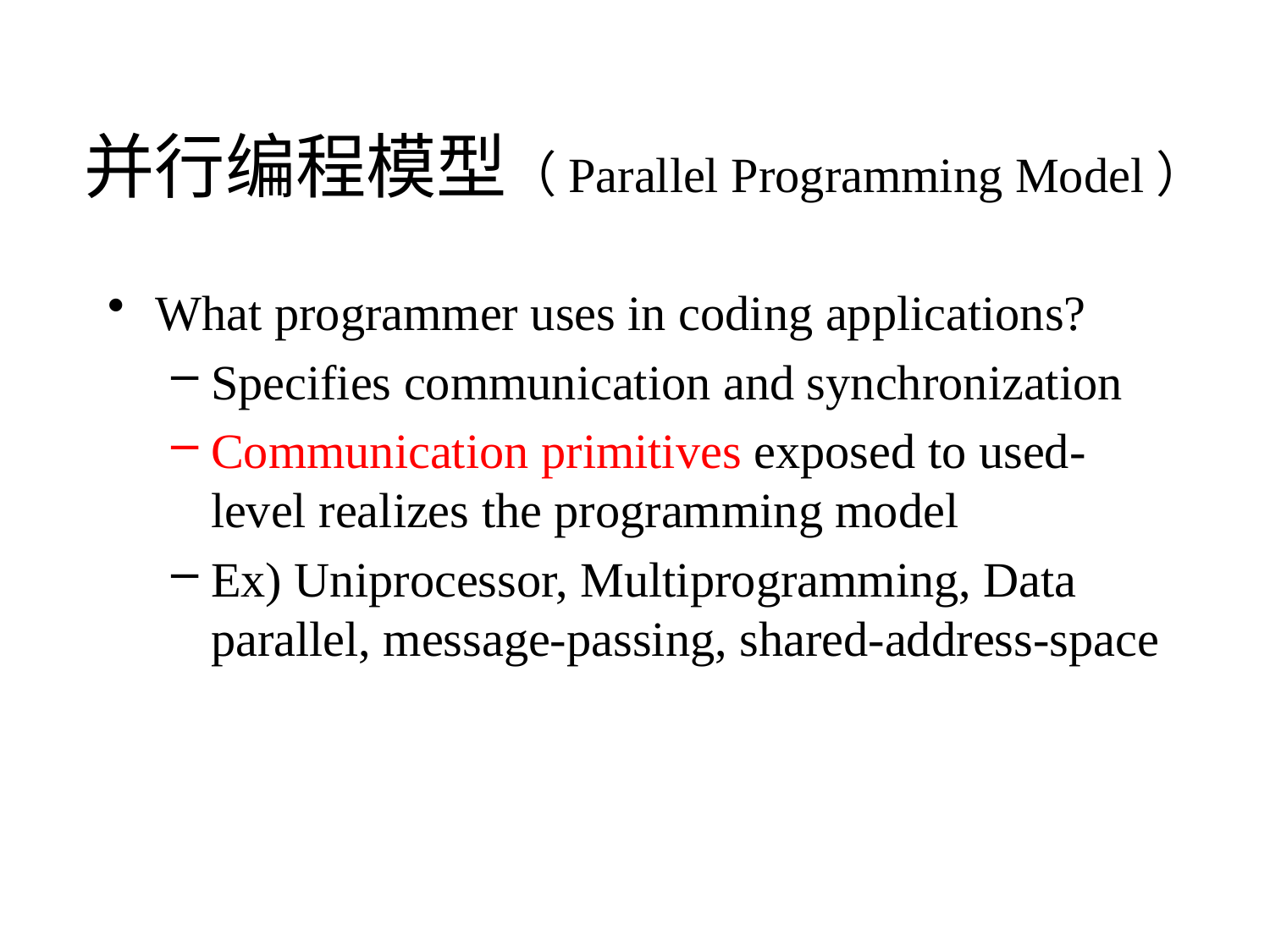

# 并行编程模型（Parallel Programming Model）
What programmer uses in coding applications?
Specifies communication and synchronization
Communication primitives exposed to used-level realizes the programming model
Ex) Uniprocessor, Multiprogramming, Data parallel, message-passing, shared-address-space